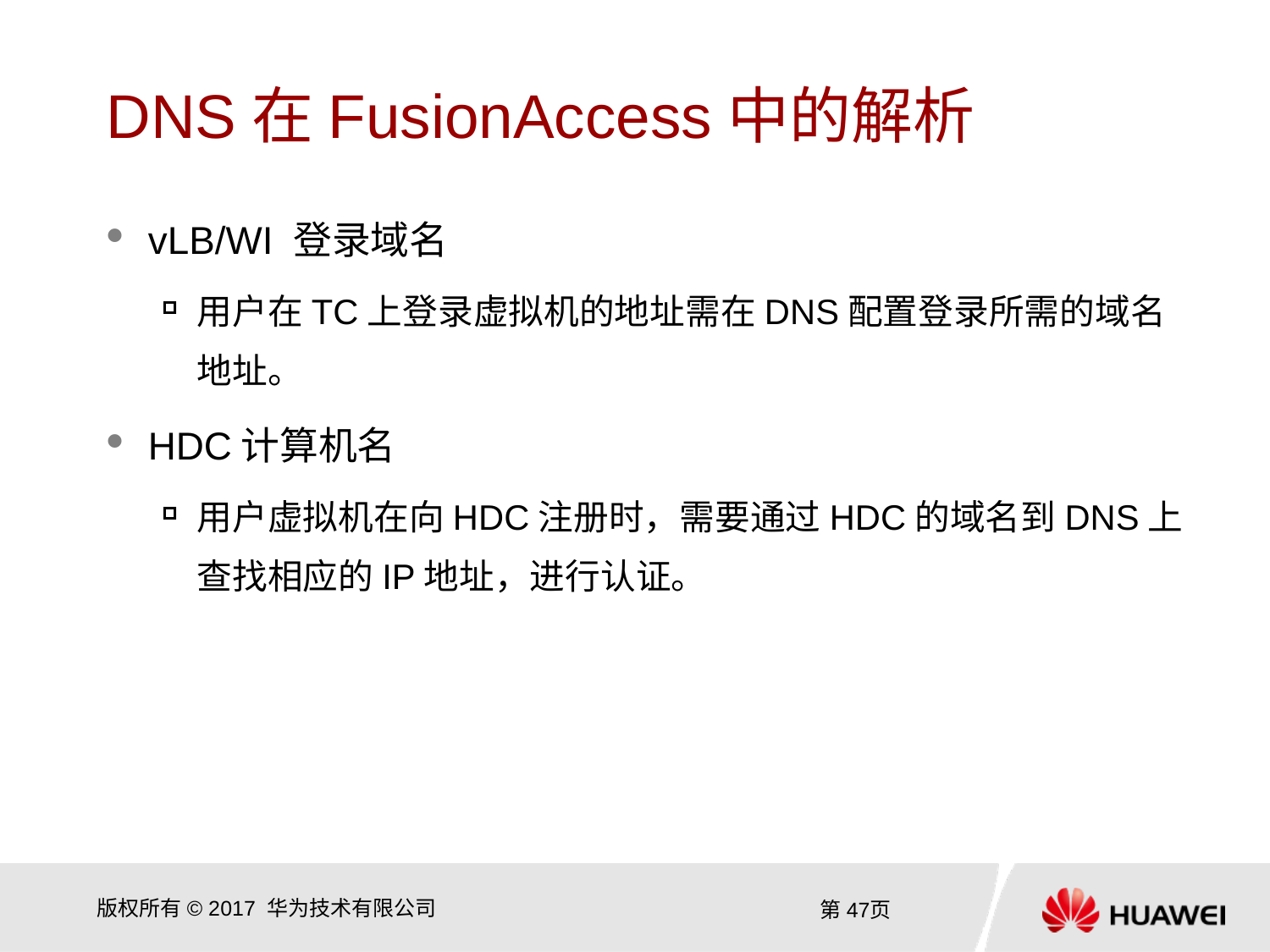

# DNS在FusionAccess中的解析
vLB/WI 登录域名
用户在TC上登录虚拟机的地址需在DNS配置登录所需的域名地址。
HDC计算机名
用户虚拟机在向HDC注册时，需要通过HDC的域名到DNS上查找相应的IP地址，进行认证。